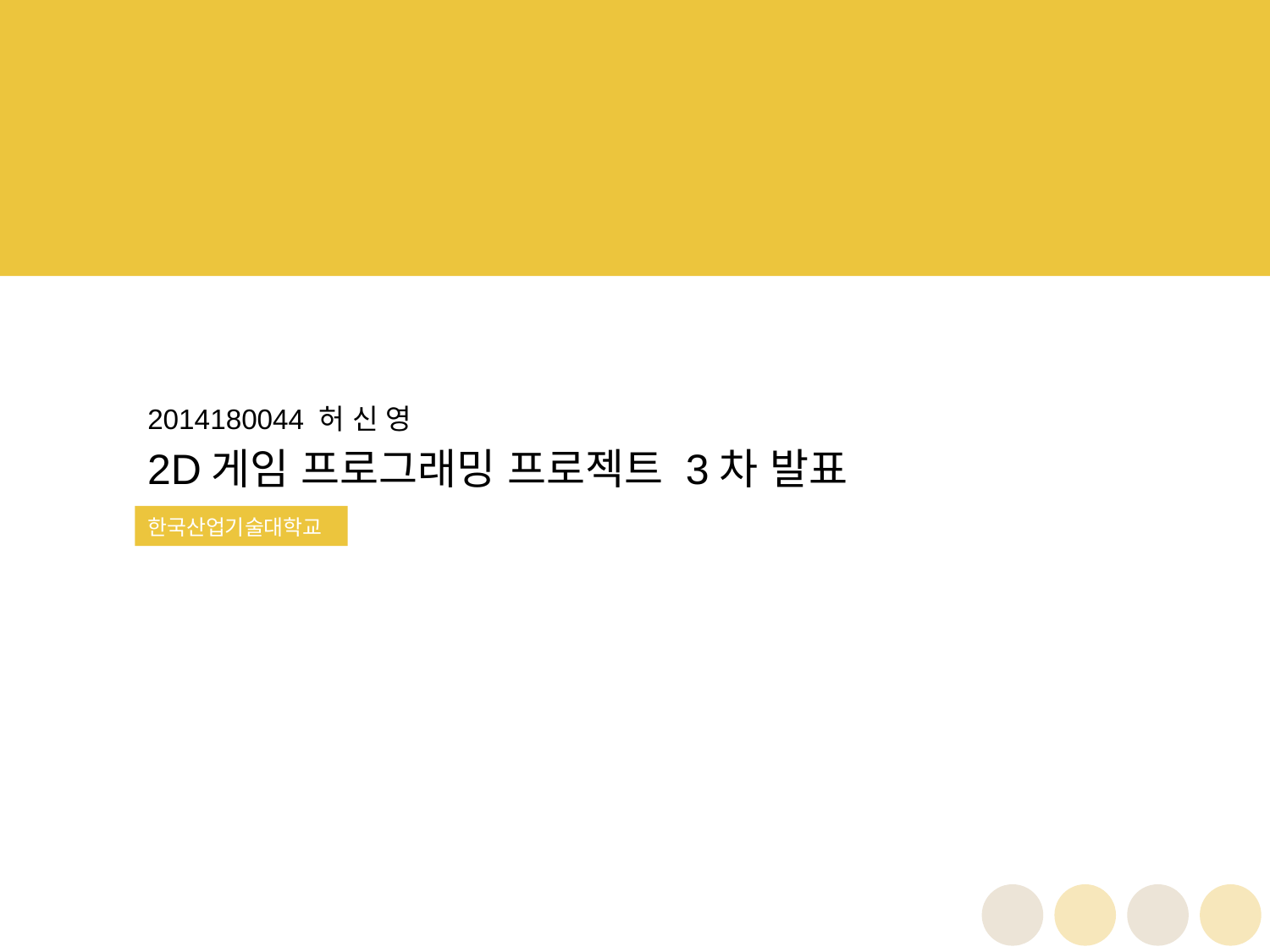

2014180044 허 신 영
2D게임 프로그래밍 프로젝트 3차 발표

한국산업기술대학교